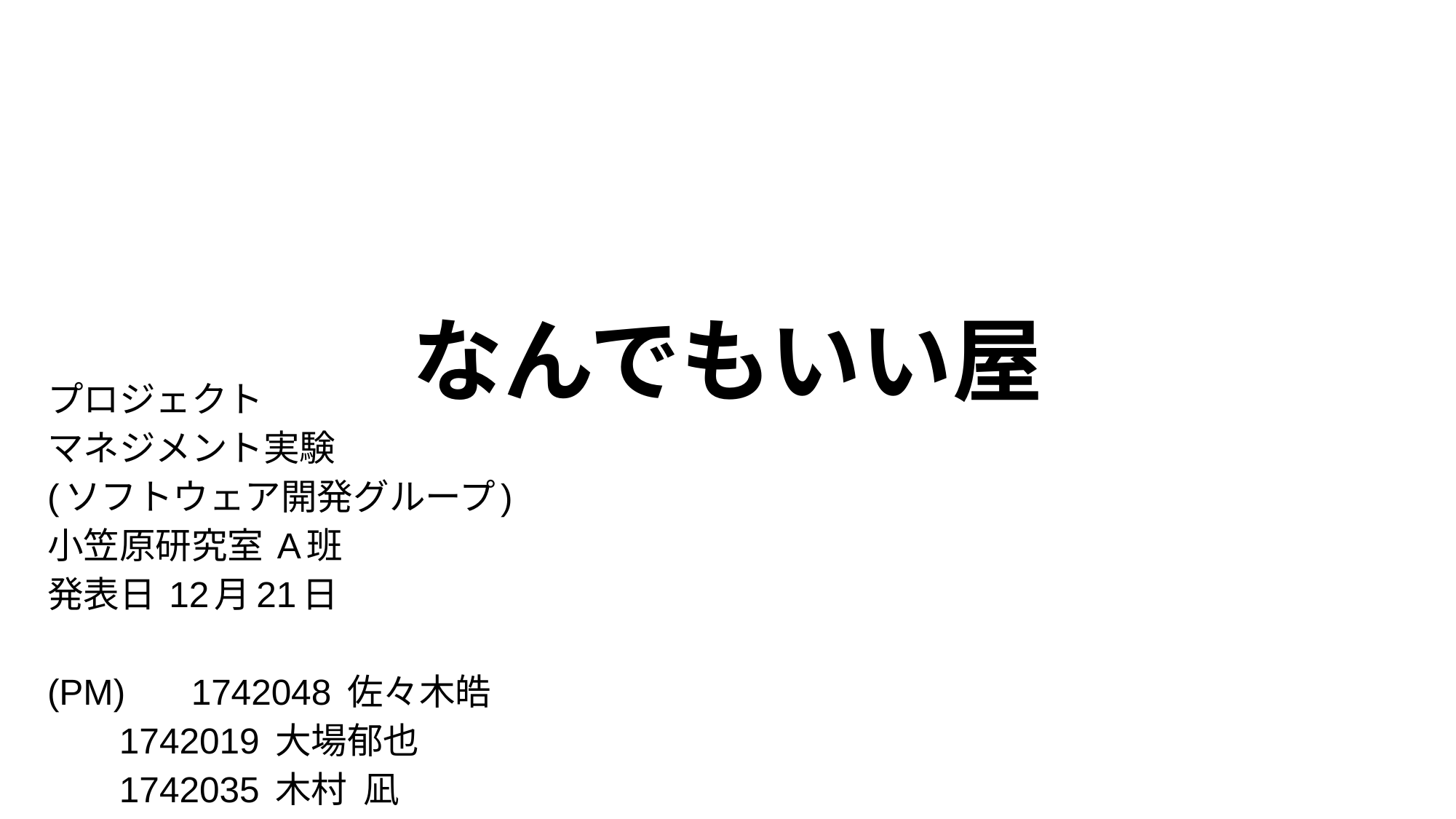

# なんでもいい屋
プロジェクト
マネジメント実験
(ソフトウェア開発グループ)
小笠原研究室 A班
発表日 12月21日

(PM)	1742048 佐々木皓
	1742019 大場郁也
	1742035 木村  凪